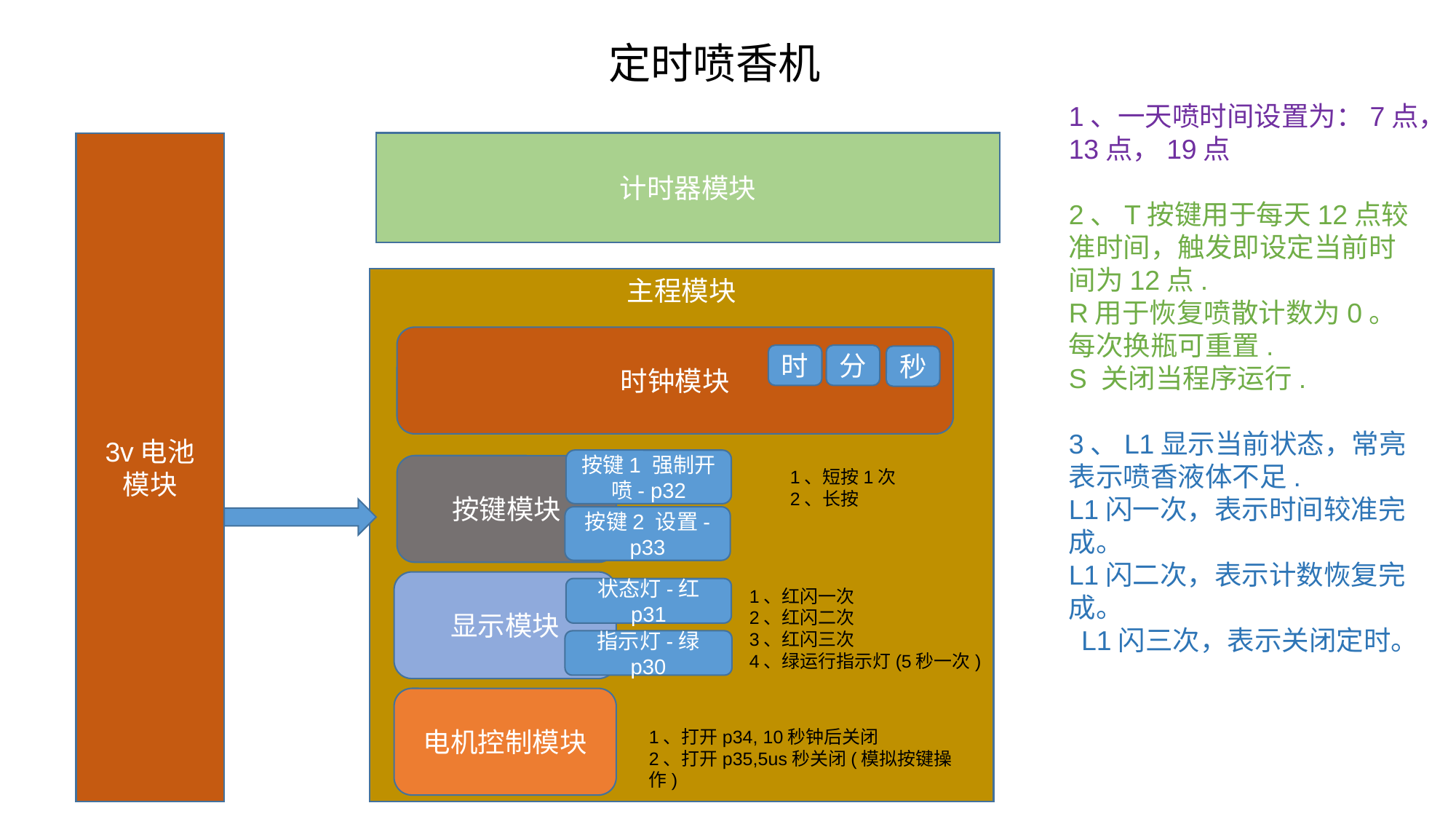

定时喷香机
1、一天喷时间设置为：7点，13点，19点
2、T按键用于每天12点较准时间，触发即设定当前时间为12点.
R用于恢复喷散计数为0。每次换瓶可重置.
S 关闭当程序运行.
3、L1显示当前状态，常亮表示喷香液体不足.
L1闪一次，表示时间较准完成。
L1闪二次，表示计数恢复完成。
 L1闪三次，表示关闭定时。

3v电池
模块
计时器模块
主程模块
时钟模块
时
分
秒
按键1 强制开喷- p32
按键模块
1、短按1次
2、长按

按键2 设置- p33
显示模块
状态灯-红 p31
1、红闪一次
2、红闪二次
3、红闪三次
4、绿运行指示灯(5秒一次)
指示灯-绿 p30
电机控制模块
1、打开p34, 10秒钟后关闭
2、打开p35,5us秒关闭(模拟按键操作)